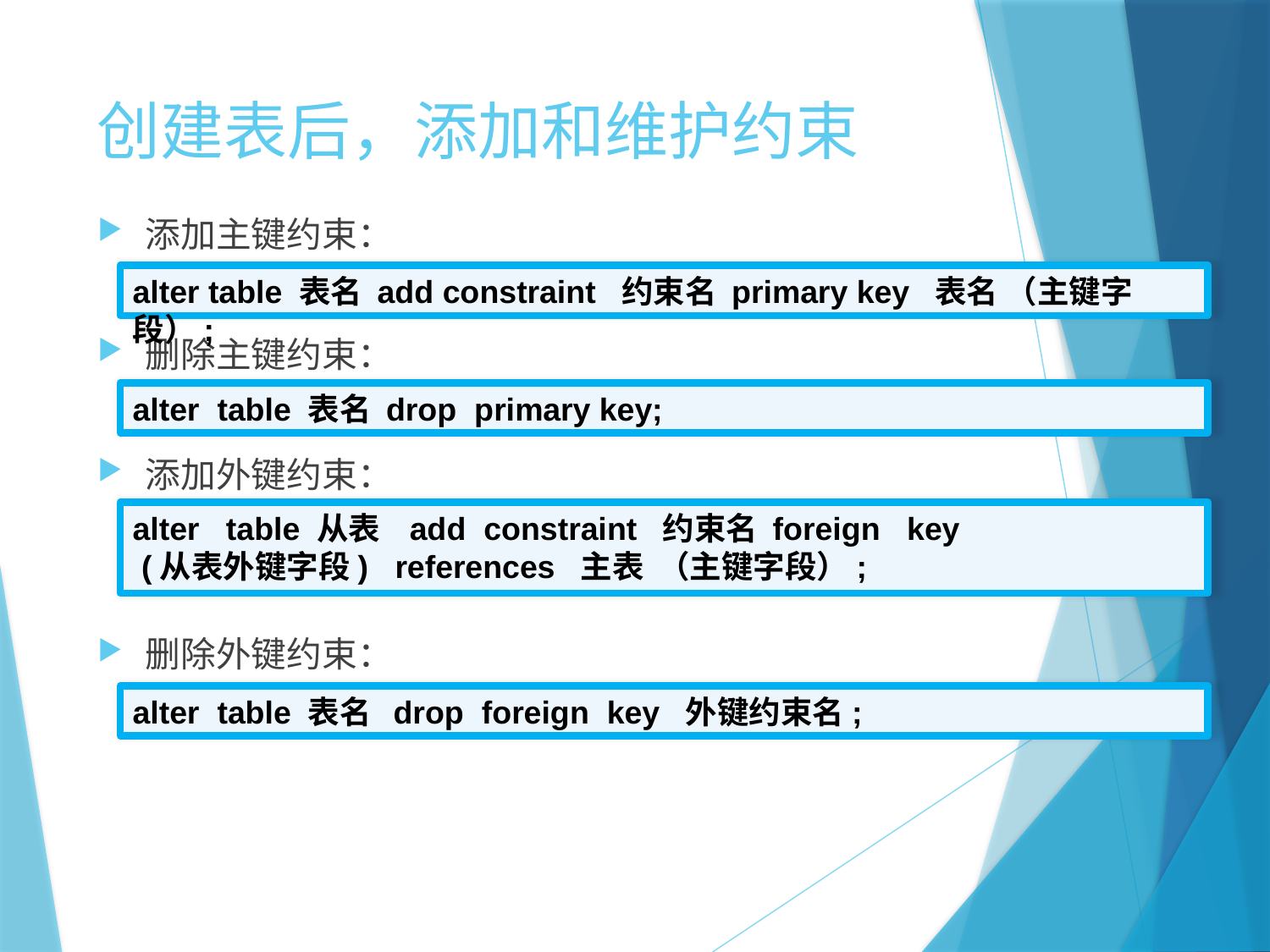

# 创建表后，添加和维护约束
添加主键约束：

删除主键约束：

添加外键约束：

删除外键约束：

alter table 表名 add constraint  约束名 primary key  表名 （主键字段）;
alter  table 表名 drop  primary key;
alter   table 从表   add  constraint  约束名 foreign   key
 (从表外键字段)   references  主表  （主键字段）;
alter  table 表名  drop  foreign  key  外键约束名;